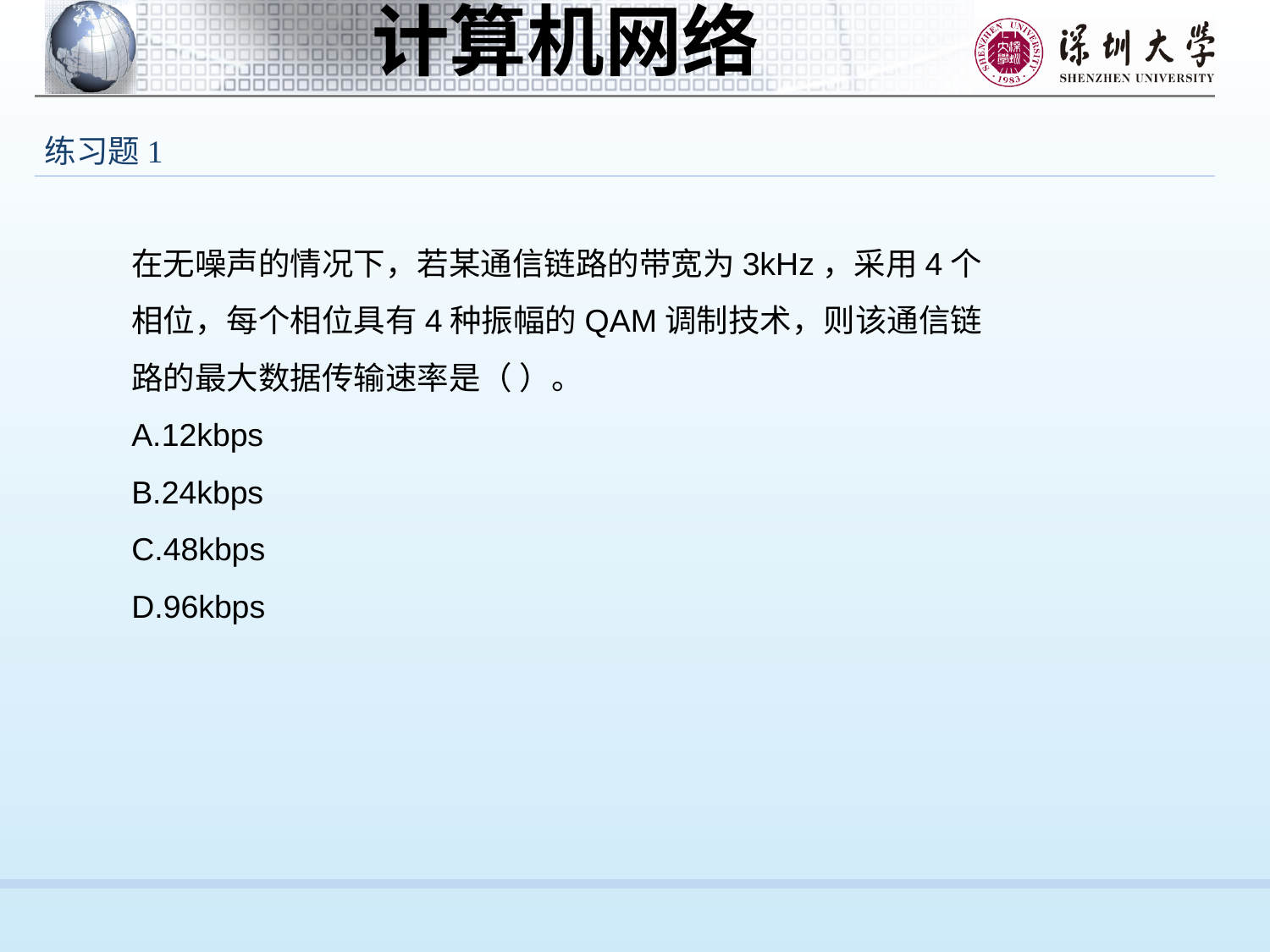

练习题1
在无噪声的情况下，若某通信链路的带宽为3kHz，采用4个相位，每个相位具有4种振幅的QAM调制技术，则该通信链路的最大数据传输速率是（ ）。
A.12kbps
B.24kbps
C.48kbps
D.96kbps